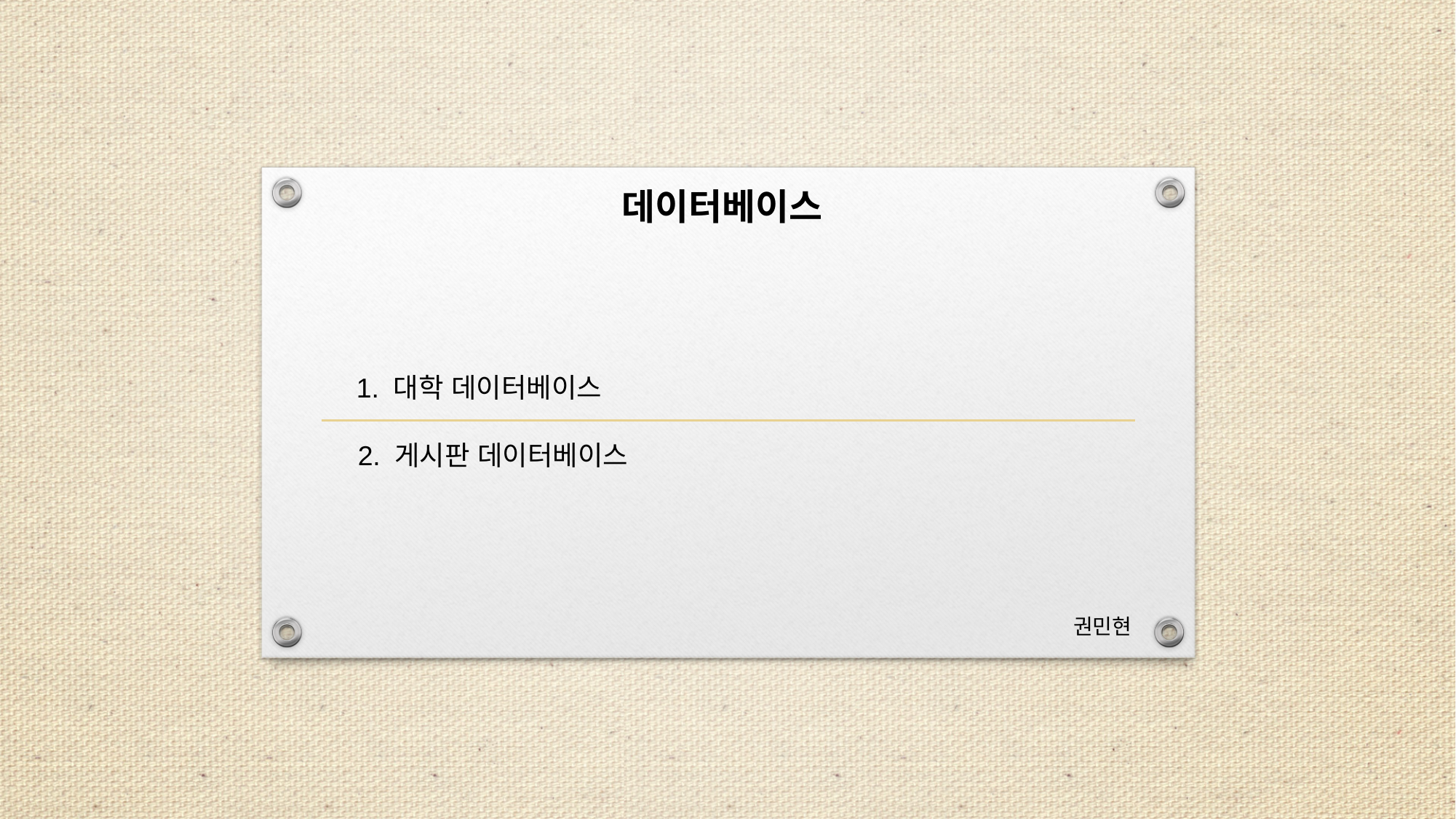

데이터베이스
1. 대학 데이터베이스
2. 게시판 데이터베이스
권민현